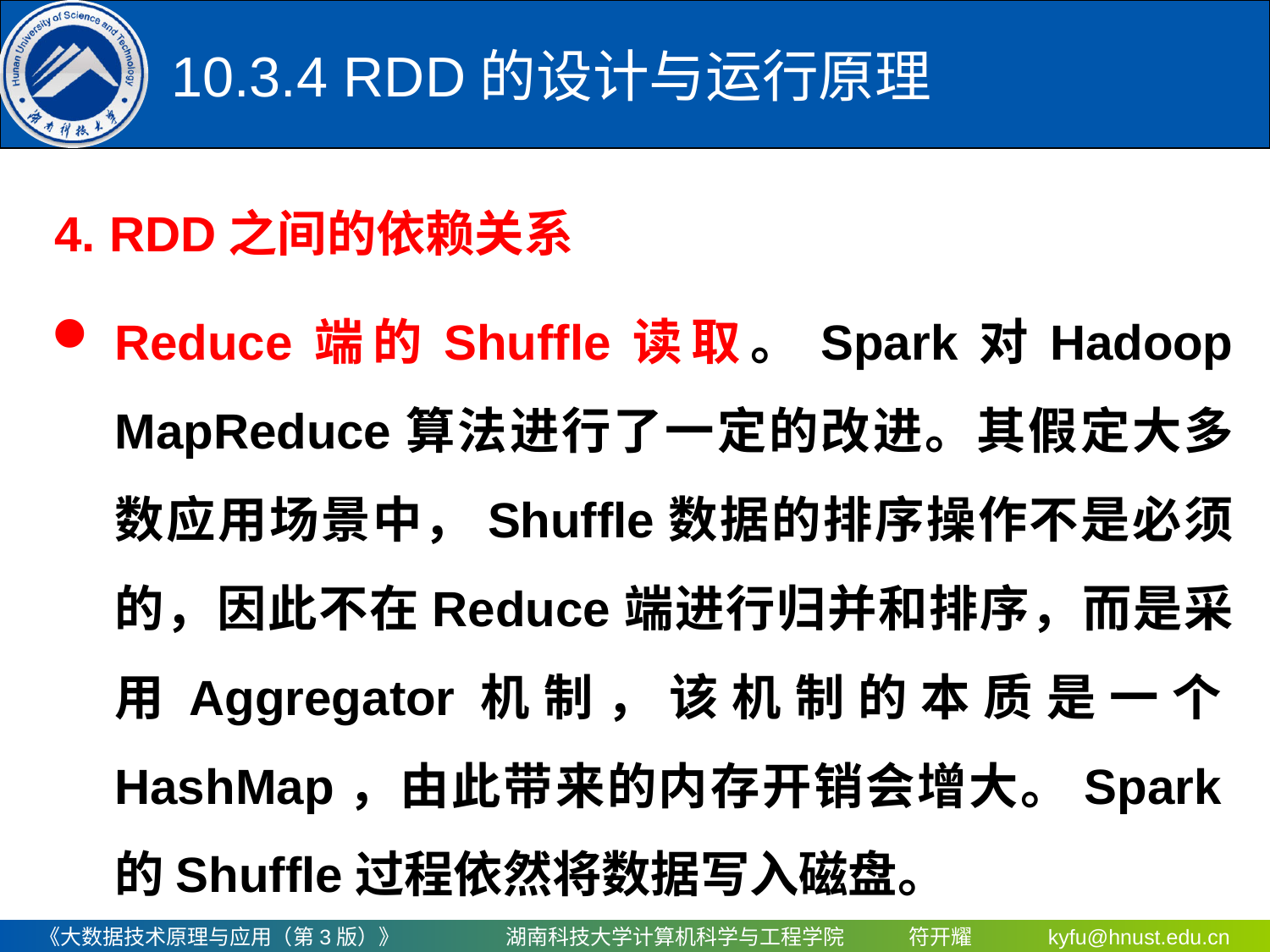

# 10.3.4 RDD的设计与运行原理
4. RDD之间的依赖关系
Reduce端的Shuffle读取。Spark对Hadoop MapReduce算法进行了一定的改进。其假定大多数应用场景中，Shuffle数据的排序操作不是必须的，因此不在Reduce端进行归并和排序，而是采用Aggregator机制，该机制的本质是一个HashMap，由此带来的内存开销会增大。Spark的Shuffle过程依然将数据写入磁盘。